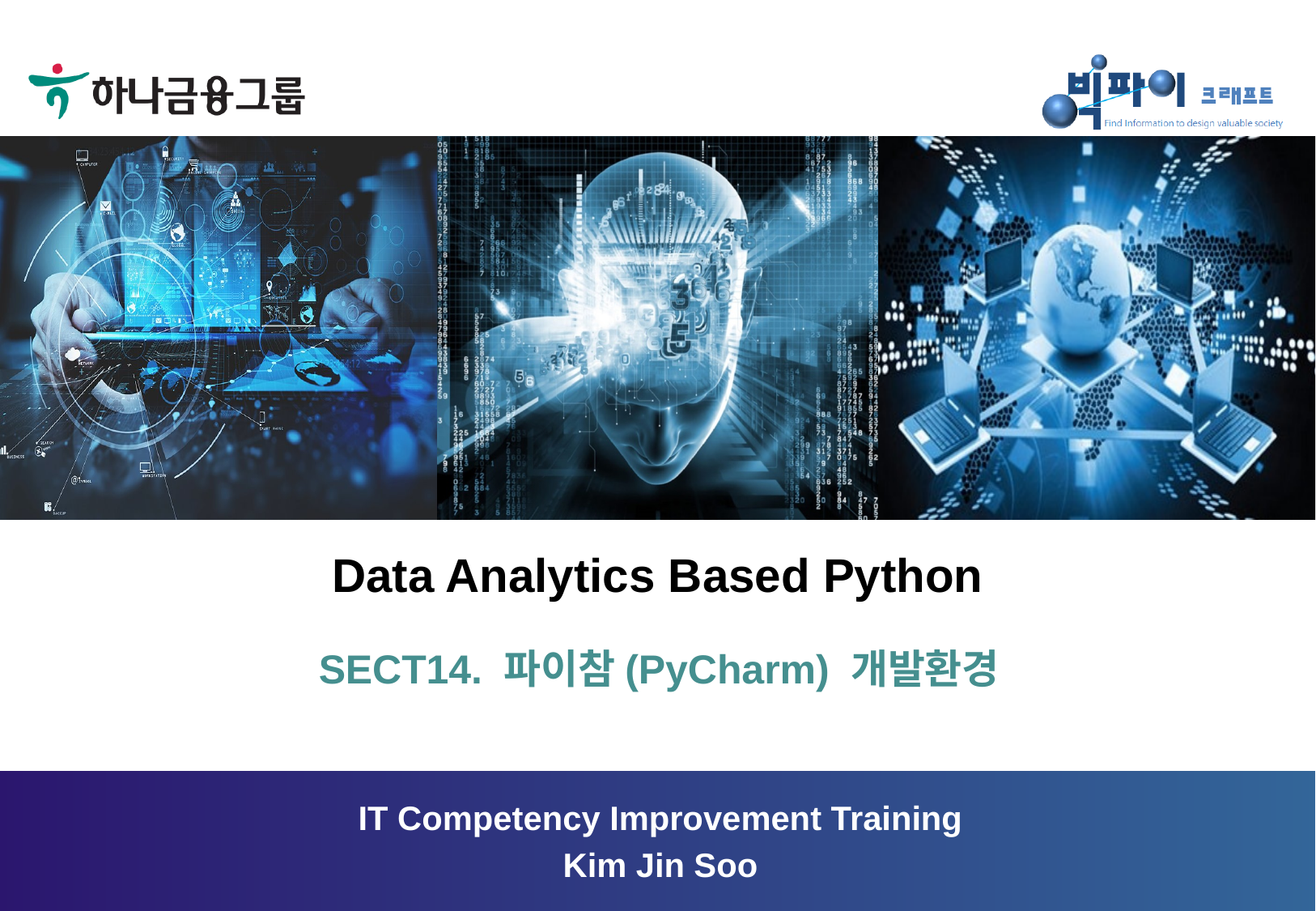

# Data Analytics Based Python
SECT14. 파이참(PyCharm) 개발환경

IT Competency Improvement Training
Kim Jin Soo